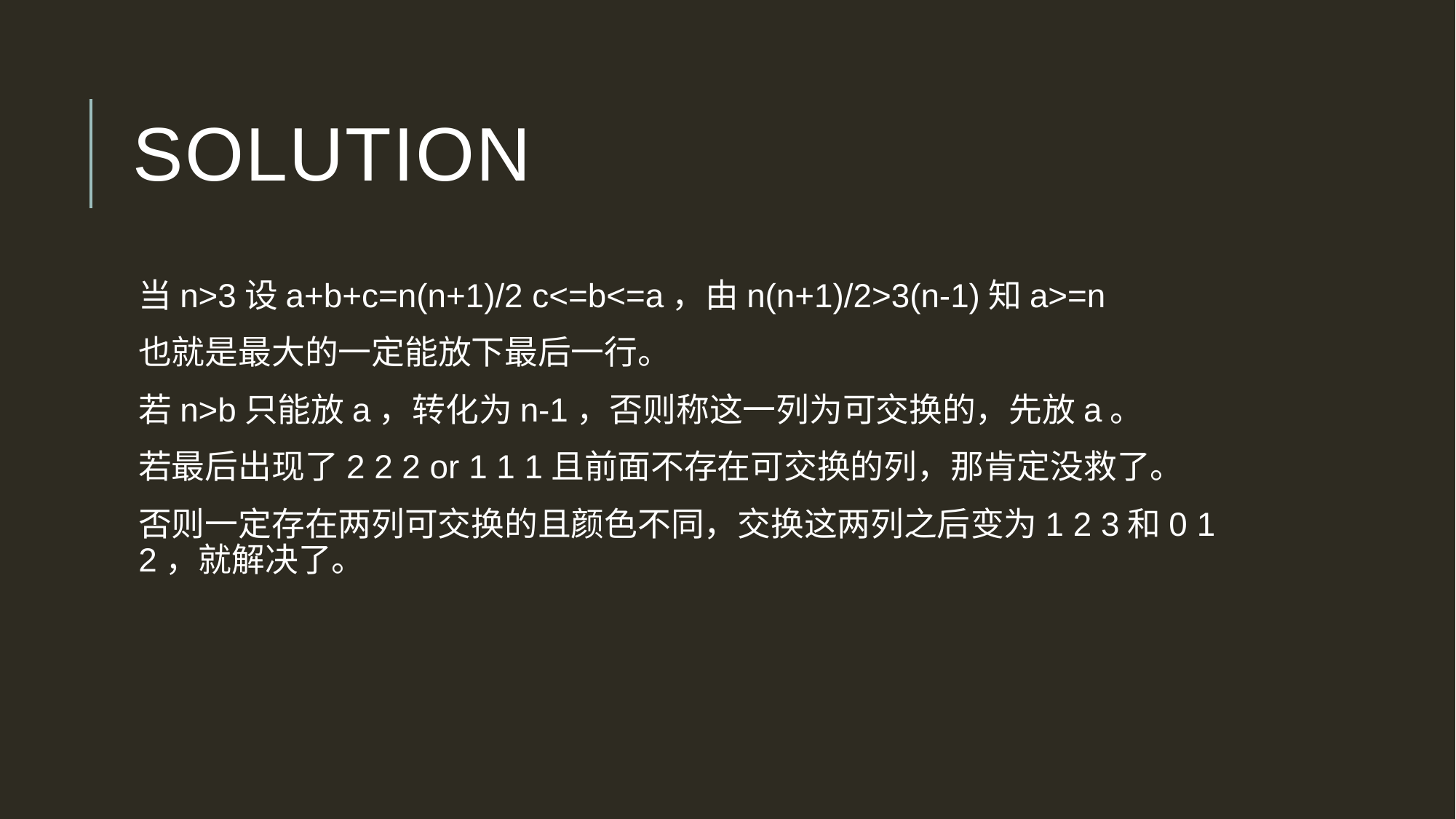

# Solution
当n>3设a+b+c=n(n+1)/2 c<=b<=a，由n(n+1)/2>3(n-1)知a>=n
也就是最大的一定能放下最后一行。
若n>b只能放a，转化为n-1，否则称这一列为可交换的，先放a。
若最后出现了2 2 2 or 1 1 1且前面不存在可交换的列，那肯定没救了。
否则一定存在两列可交换的且颜色不同，交换这两列之后变为1 2 3和0 1 2，就解决了。